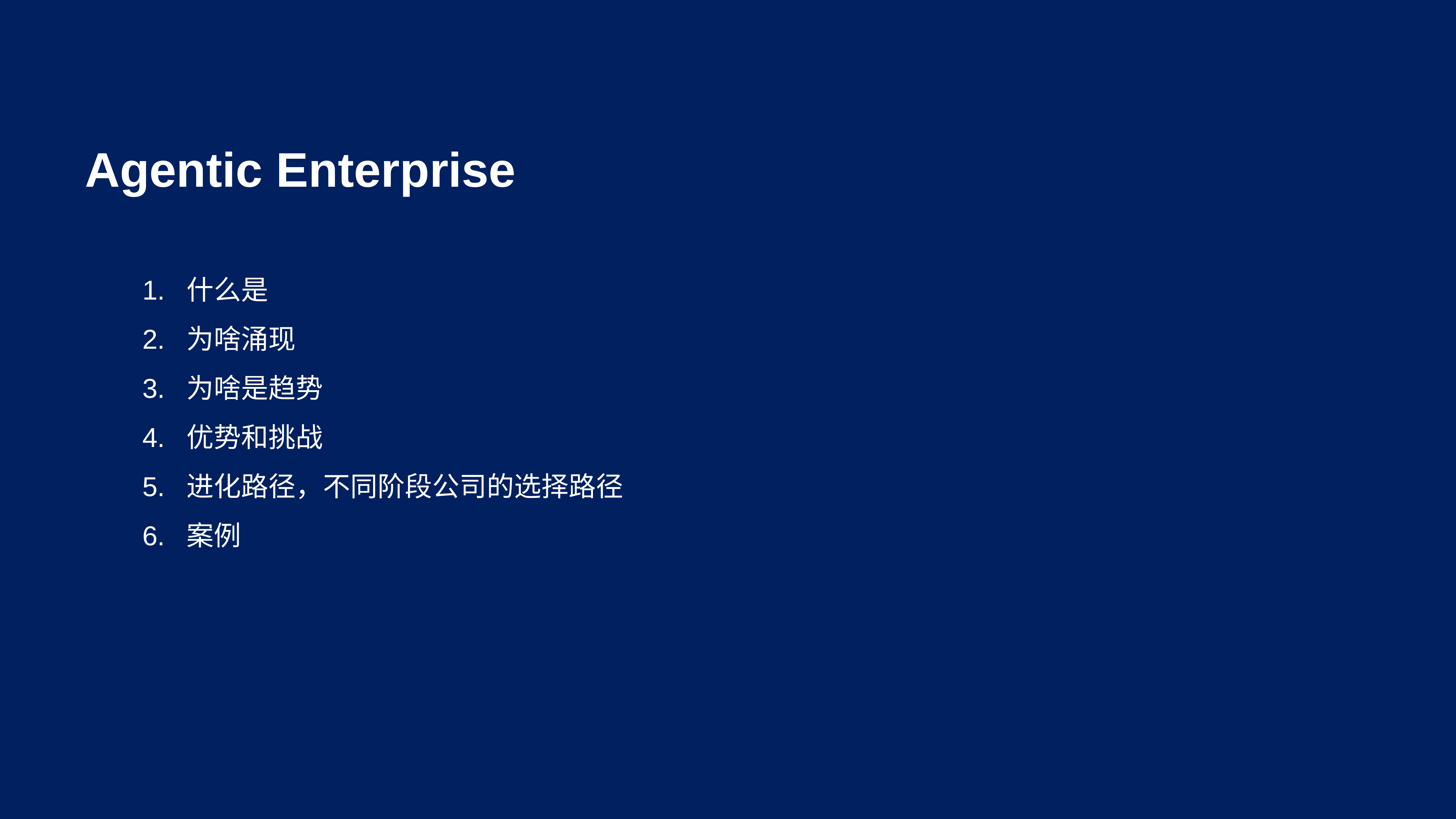

# Agentic Enterprise
什么是
为啥涌现
为啥是趋势
优势和挑战
进化路径，不同阶段公司的选择路径
案例